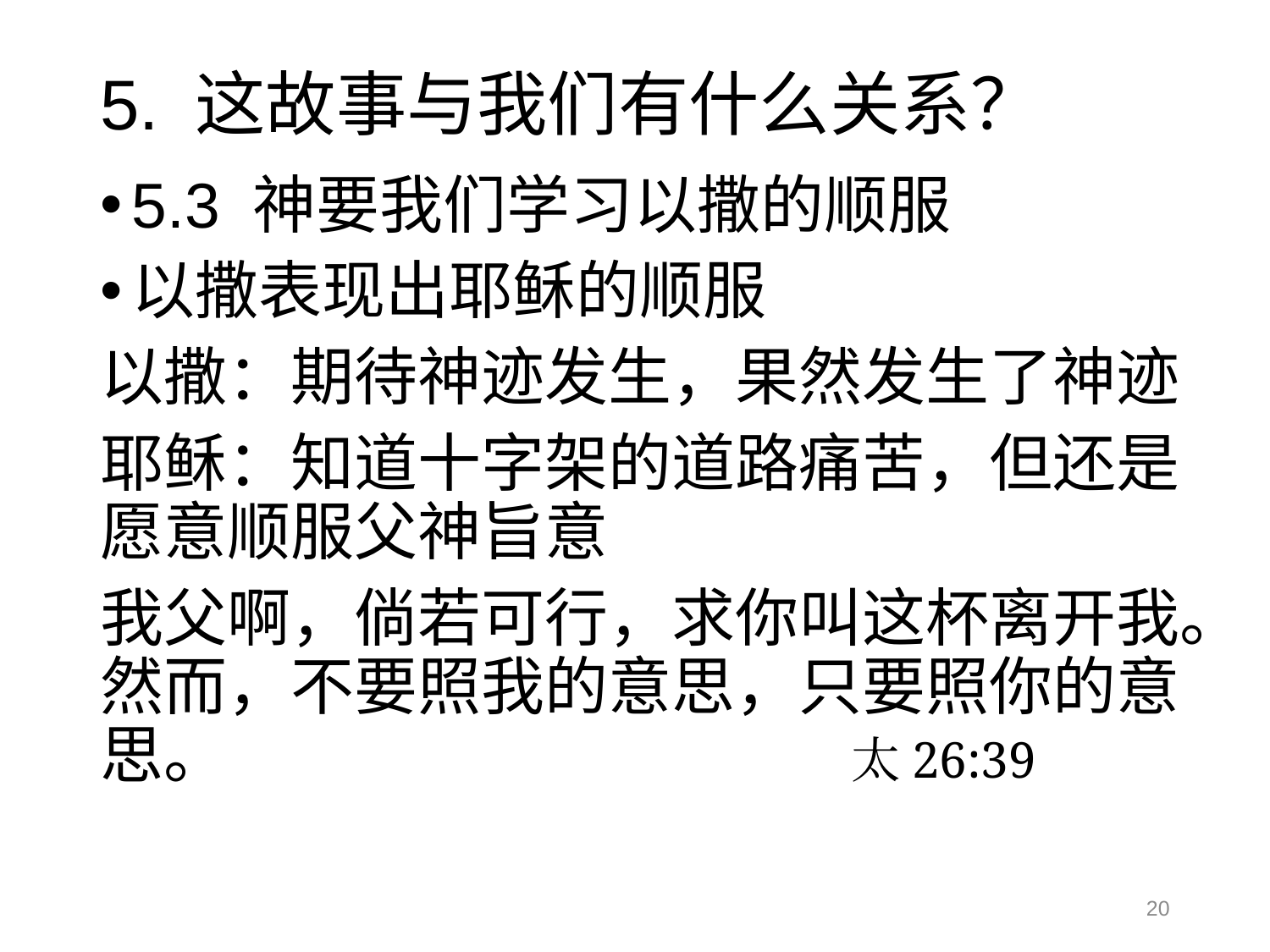

# 5. 这故事与我们有什么关系？
5.3 神要我们学习以撒的顺服
以撒表现出耶稣的顺服
以撒：期待神迹发生，果然发生了神迹
耶稣：知道十字架的道路痛苦，但还是愿意顺服父神旨意
我父啊，倘若可行，求你叫这杯离开我。然而，不要照我的意思，只要照你的意思。                                            太26:39

20